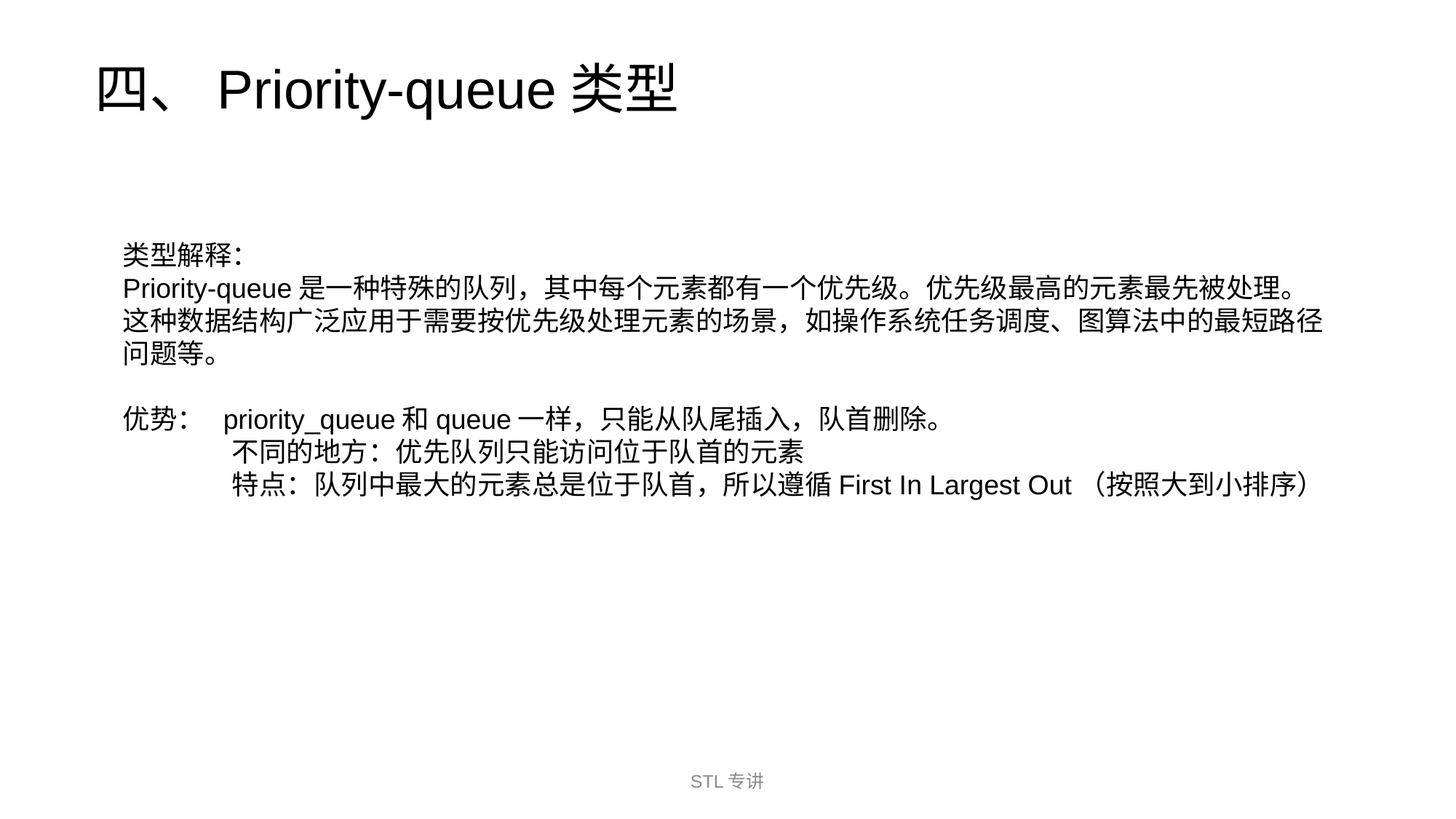

四、Priority-queue类型
类型解释：
Priority-queue是一种特殊的队列，其中每个元素都有一个优先级。优先级最高的元素最先被处理。这种数据结构广泛应用于需要按优先级处理元素的场景，如操作系统任务调度、图算法中的最短路径问题等‌。

优势：  priority_queue和queue一样，只能从队尾插入，队首删除。
不同的地方：优先队列只能访问位于队首的元素
特点：队列中最大的元素总是位于队首，所以遵循First In Largest Out（按照大到小排序）

STL专讲
22